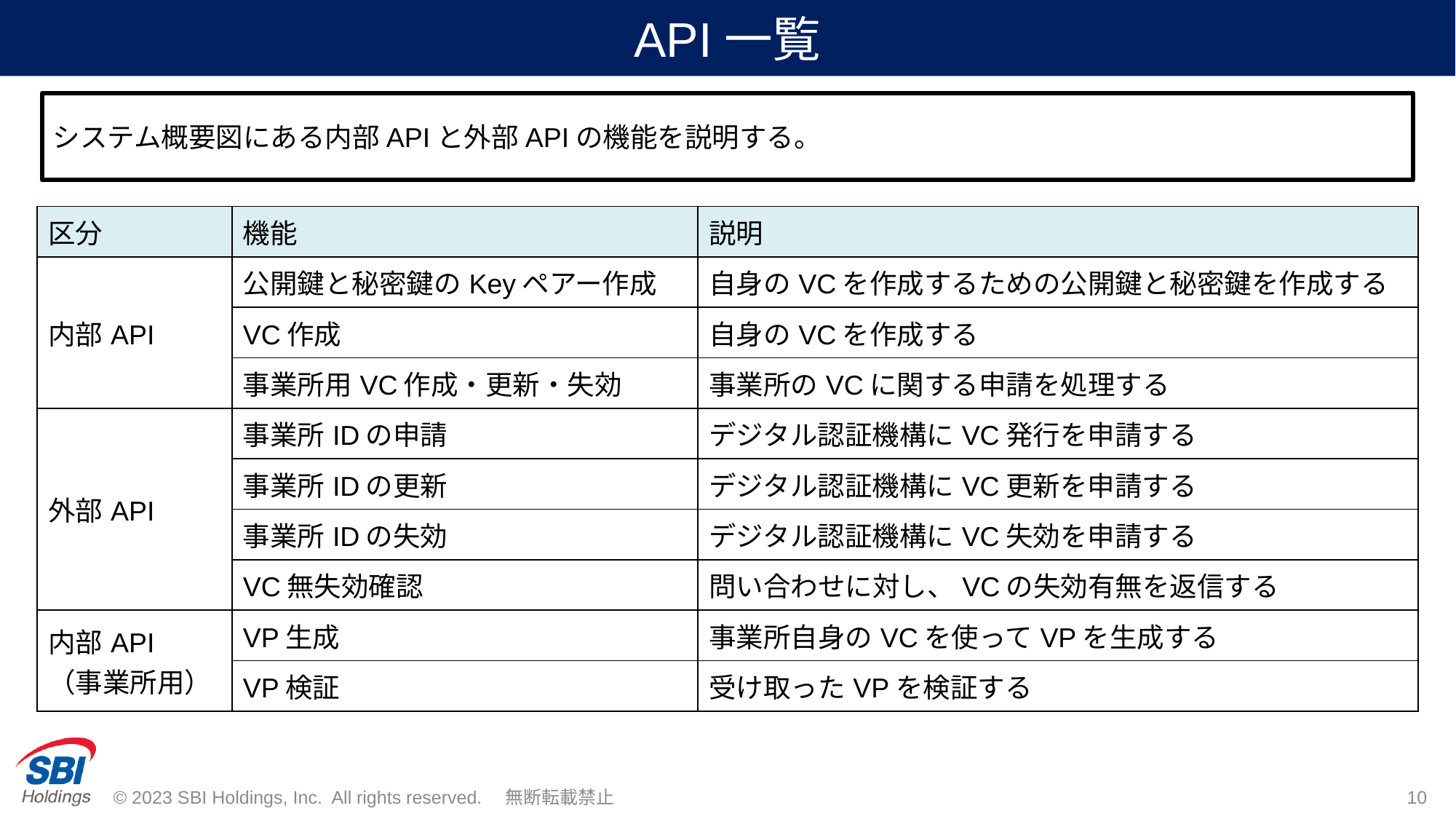

# API一覧
システム概要図にある内部APIと外部APIの機能を説明する。
| 区分 | 機能 | 説明 |
| --- | --- | --- |
| 内部API | 公開鍵と秘密鍵のKeyペアー作成 | 自身のVCを作成するための公開鍵と秘密鍵を作成する |
|  | VC作成 | 自身のVCを作成する |
|  | 事業所用VC作成・更新・失効 | 事業所のVCに関する申請を処理する |
| 外部API | 事業所IDの申請 | デジタル認証機構にVC発行を申請する |
|  | 事業所IDの更新 | デジタル認証機構にVC更新を申請する |
|  | 事業所IDの失効 | デジタル認証機構にVC失効を申請する |
|  | VC無失効確認 | 問い合わせに対し、VCの失効有無を返信する |
| 内部API （事業所用） | VP生成 | 事業所自身のVCを使ってVPを生成する |
|  | VP検証 | 受け取ったVPを検証する |
© 2023 SBI Holdings, Inc.  All rights reserved.　無断転載禁止
10